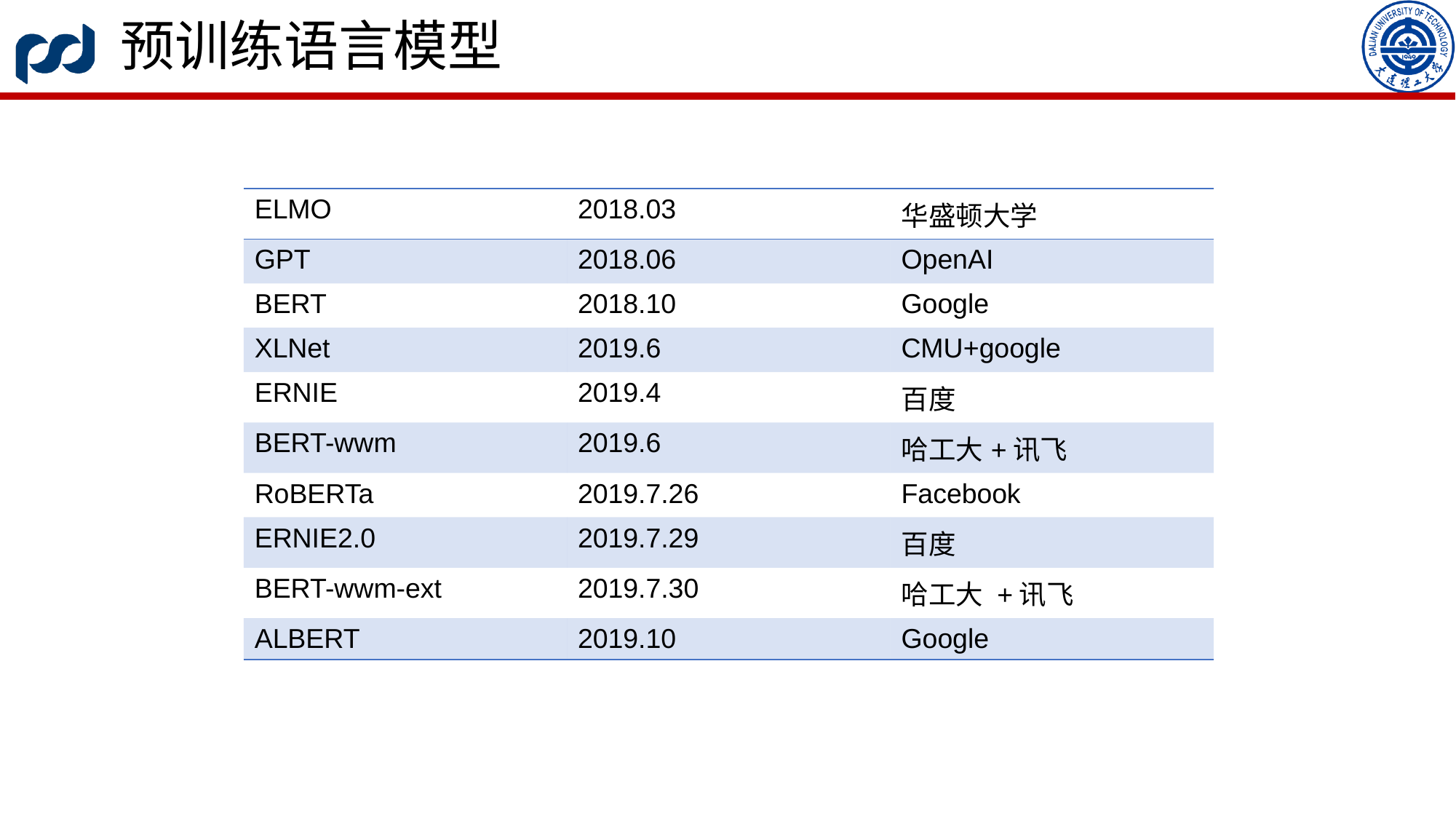

# 预训练语言模型
| ELMO | 2018.03 | 华盛顿大学 |
| --- | --- | --- |
| GPT | 2018.06 | OpenAI |
| BERT | 2018.10 | Google |
| XLNet | 2019.6 | CMU+google |
| ERNIE | 2019.4 | 百度 |
| BERT-wwm | 2019.6 | 哈工大+讯飞 |
| RoBERTa | 2019.7.26 | Facebook |
| ERNIE2.0 | 2019.7.29 | 百度 |
| BERT-wwm-ext | 2019.7.30 | 哈工大 +讯飞 |
| ALBERT | 2019.10 | Google |